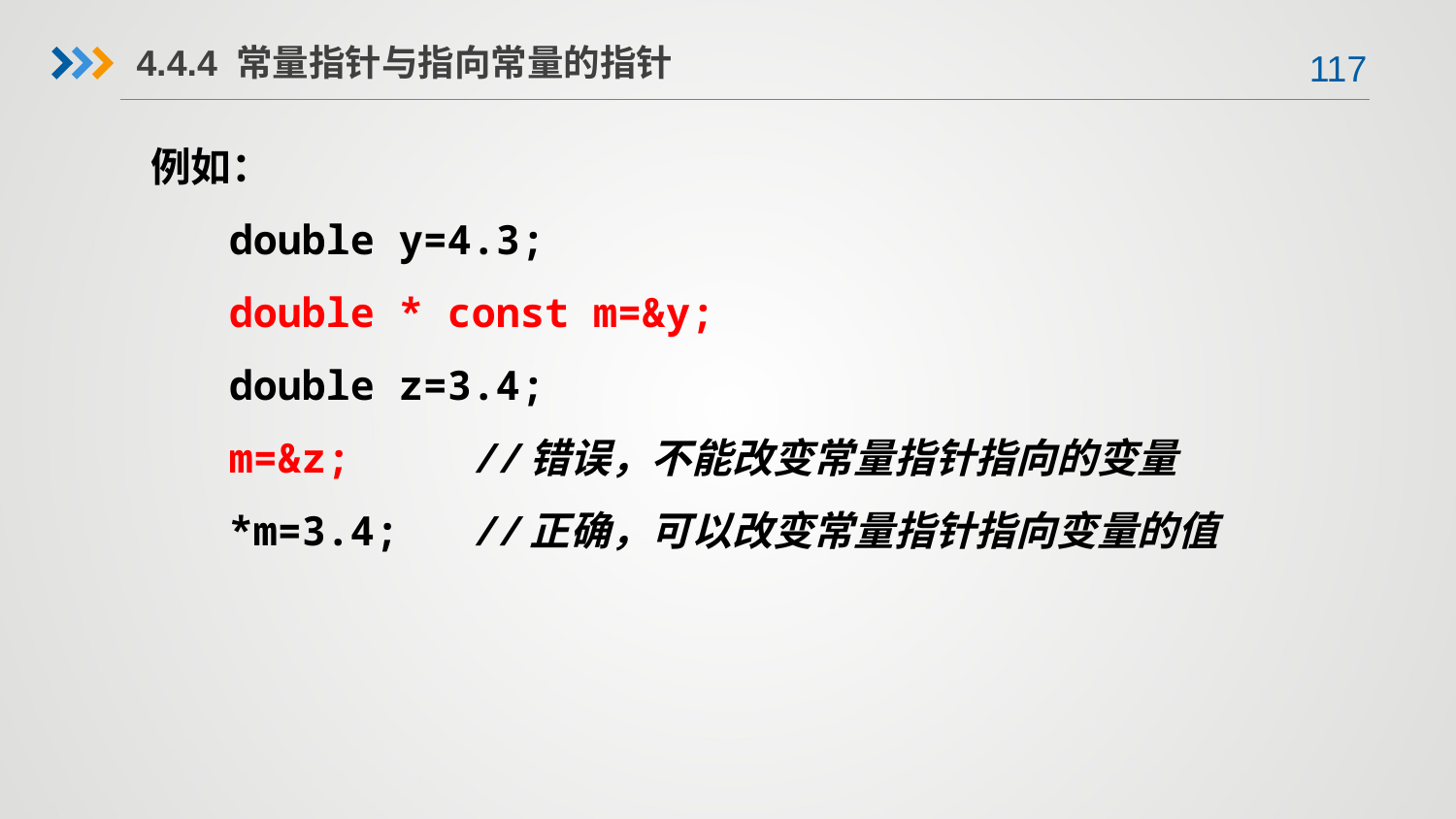

4.4.4 常量指针与指向常量的指针
 例如：
    double y=4.3;
    double * const m=&y;
    double z=3.4;
    m=&z;     //错误，不能改变常量指针指向的变量
    *m=3.4;   //正确，可以改变常量指针指向变量的值